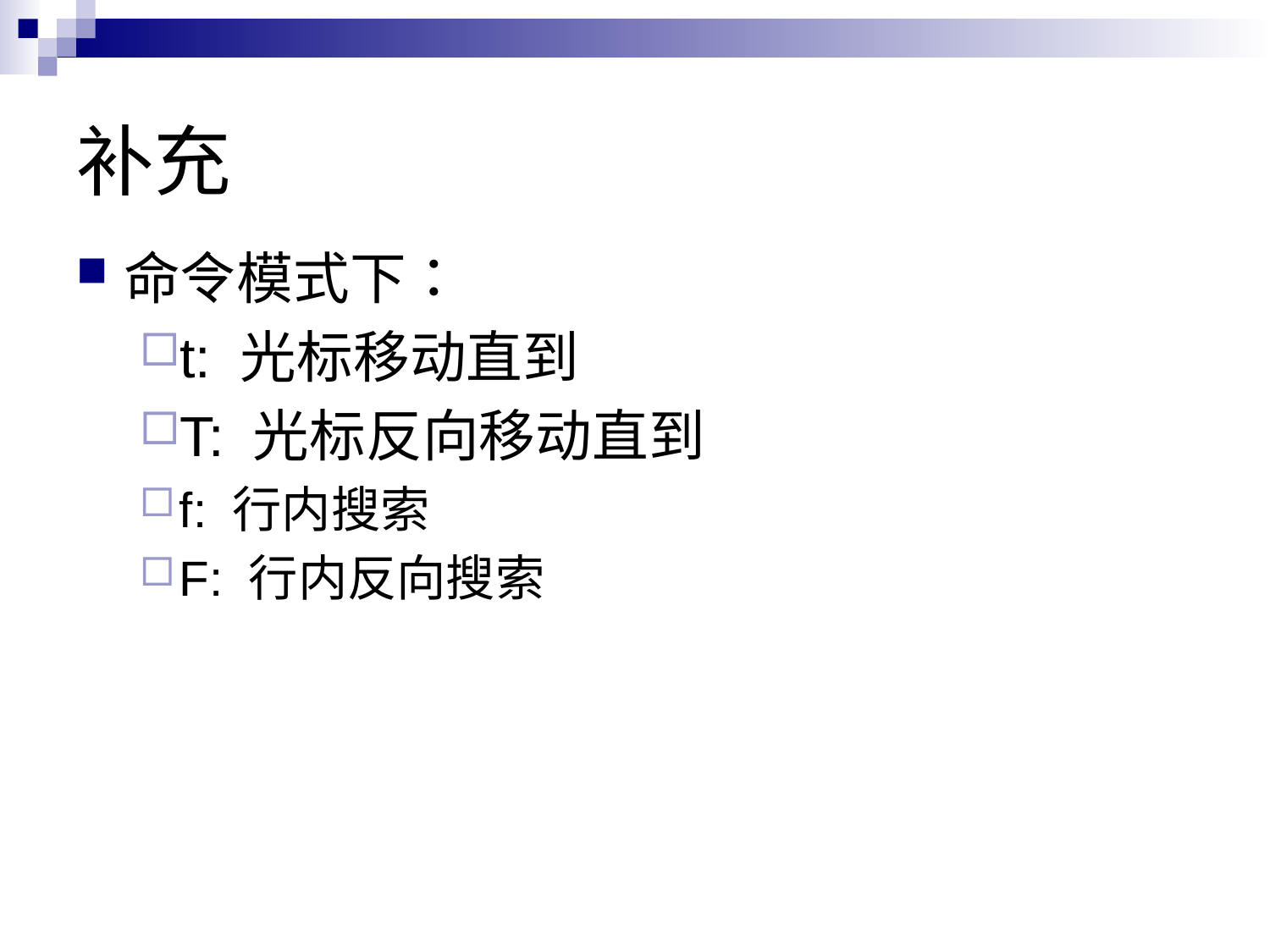

# 补充
命令模式下：
t: 光标移动直到
T: 光标反向移动直到
f: 行内搜索
F: 行内反向搜索